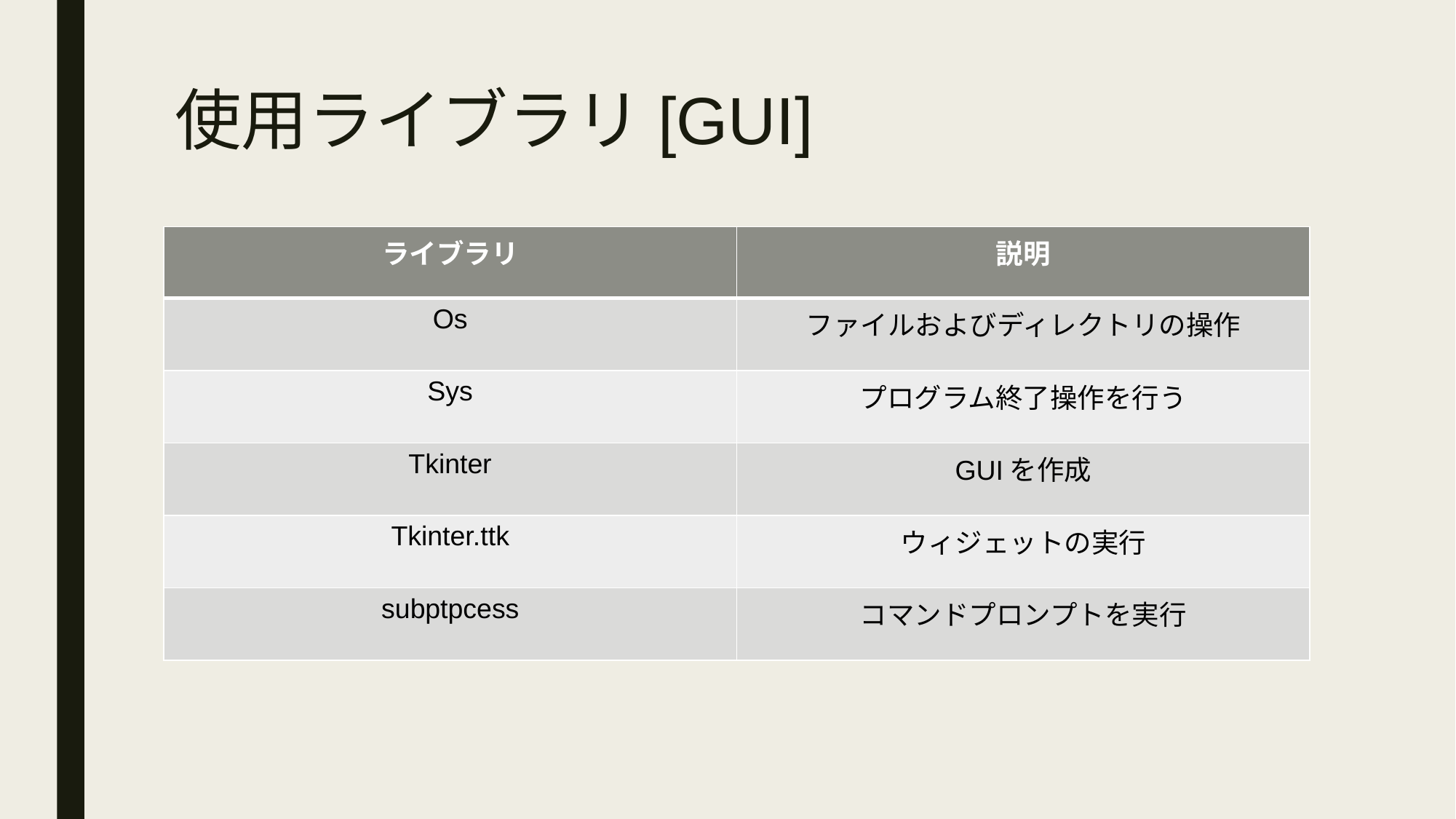

# 使用ライブラリ[GUI]
| ライブラリ | 説明 |
| --- | --- |
| Os | ファイルおよびディレクトリの操作 |
| Sys | プログラム終了操作を行う |
| Tkinter | GUIを作成 |
| Tkinter.ttk | ウィジェットの実行 |
| subptpcess | コマンドプロンプトを実行 |